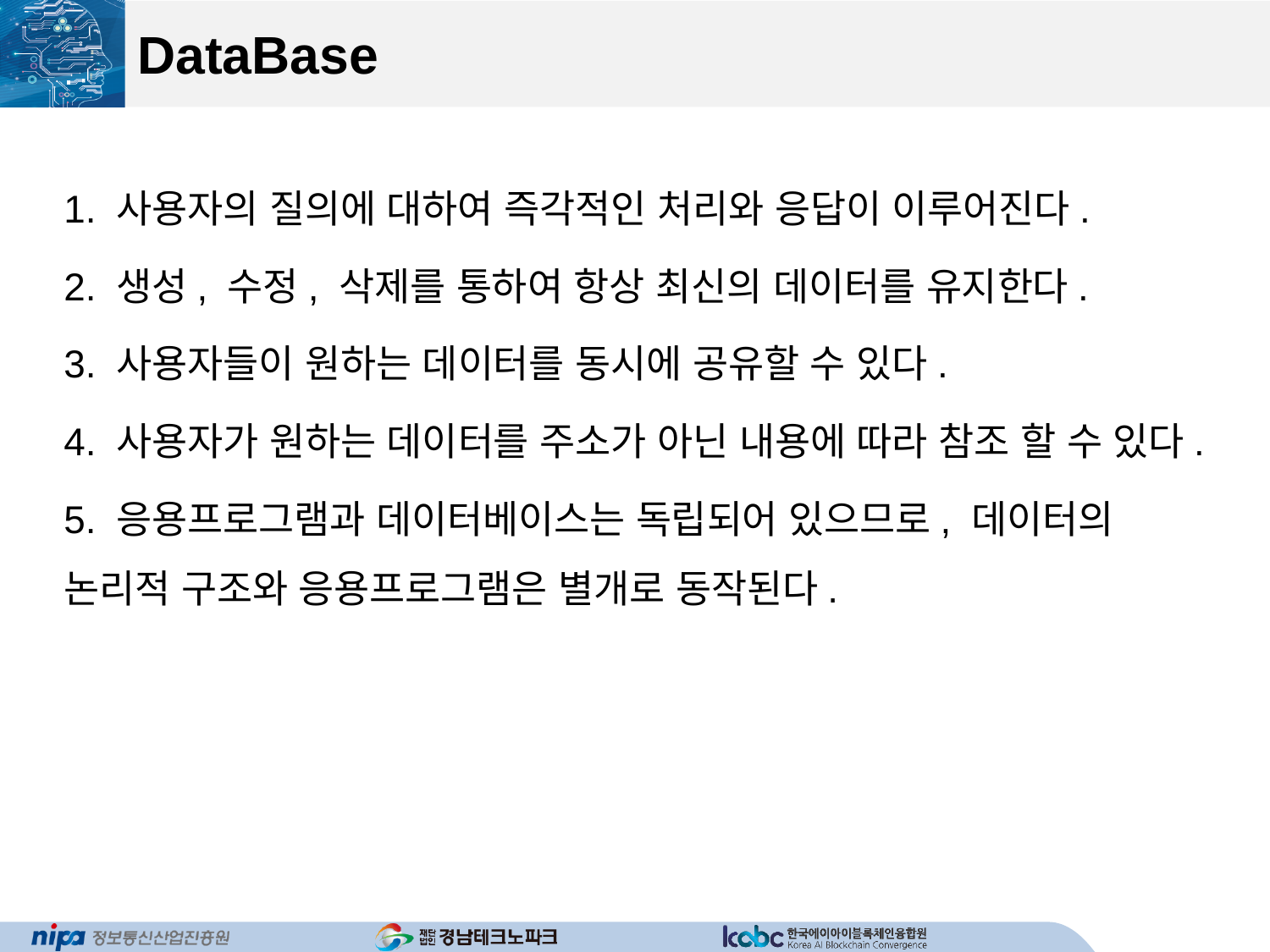

# DataBase
1. 사용자의 질의에 대하여 즉각적인 처리와 응답이 이루어진다.
2. 생성, 수정, 삭제를 통하여 항상 최신의 데이터를 유지한다.
3. 사용자들이 원하는 데이터를 동시에 공유할 수 있다.
4. 사용자가 원하는 데이터를 주소가 아닌 내용에 따라 참조 할 수 있다.
5. 응용프로그램과 데이터베이스는 독립되어 있으므로, 데이터의 논리적 구조와 응용프로그램은 별개로 동작된다.